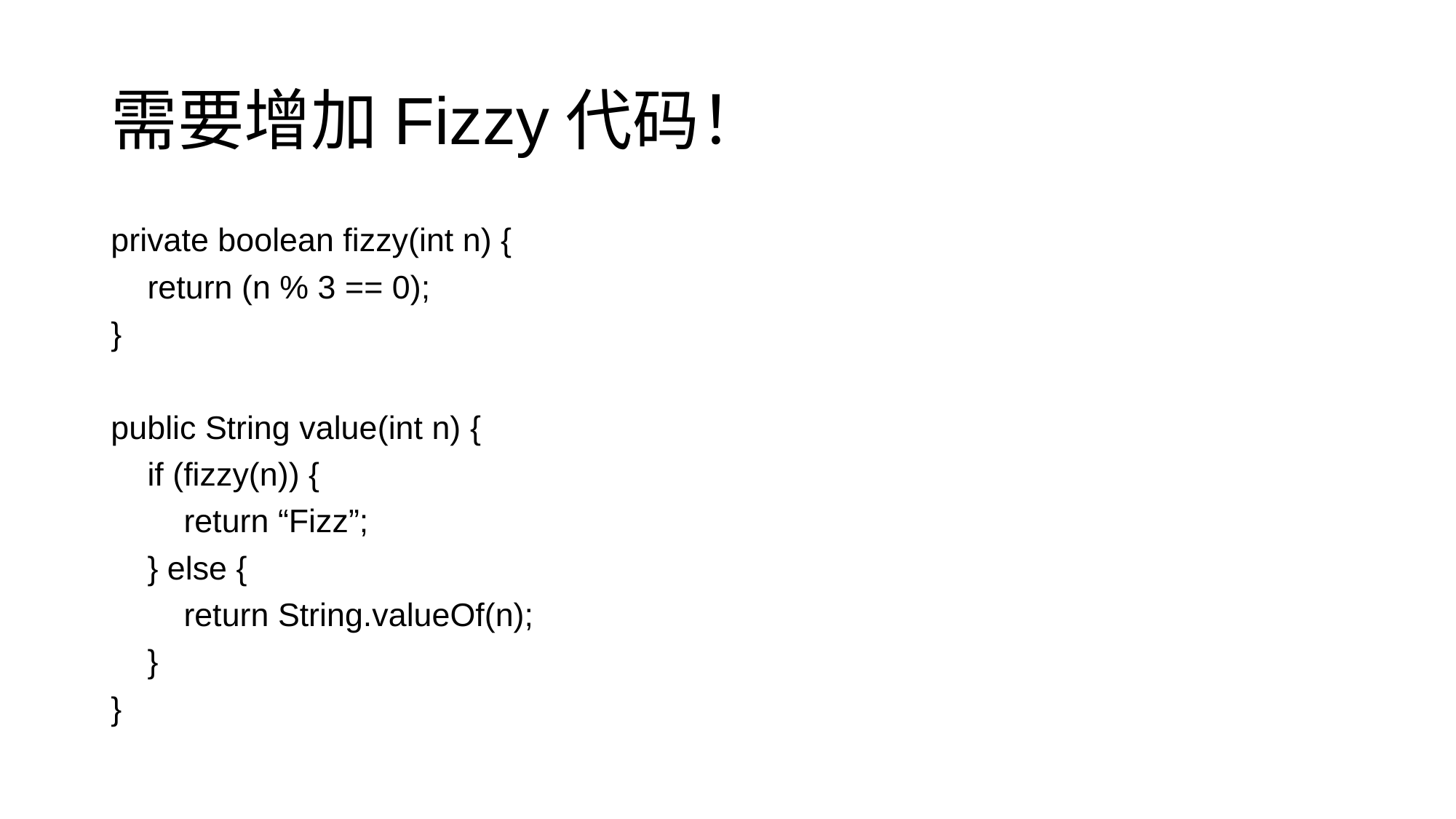

# 需要增加Fizzy代码！
private boolean fizzy(int n) {
    return (n % 3 == 0);
}

public String value(int n) {
    if (fizzy(n)) {
        return “Fizz”;
    } else {
        return String.valueOf(n);
    }
}